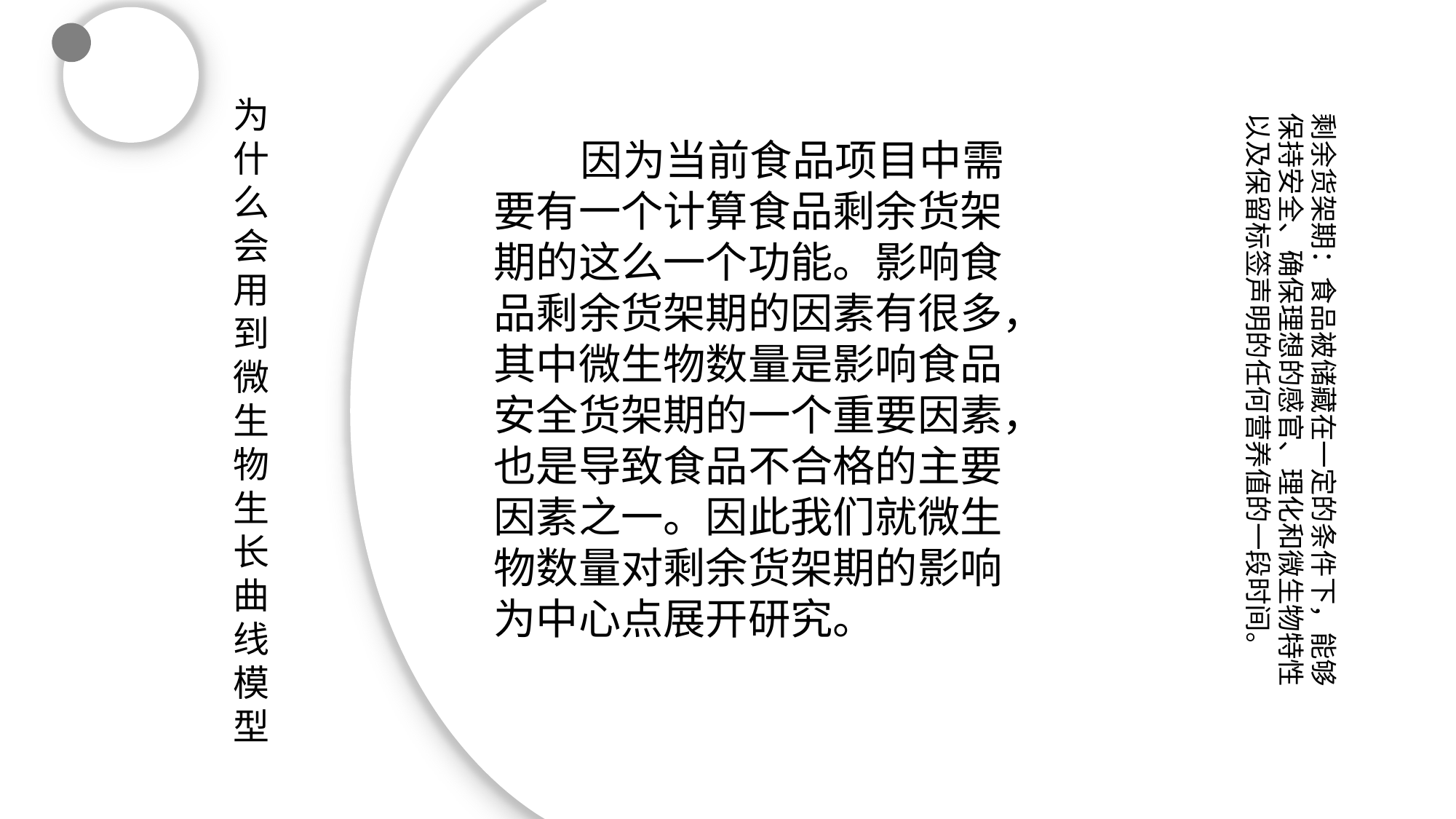

为什么会用到微生物生长曲线模型
剩余货架期：食品被储藏在一定的条件下，能够保持安全、确保理想的感官、理化和微生物特性以及保留标签声明的任何营养值的一段时间。

             因为当前食品项目中需要有一个计算食品剩余货架期的这么一个功能。影响食品剩余货架期的因素有很多，其中微生物数量是影响食品安全货架期的一个重要因素，也是导致食品不合格的主要因素之一。因此我们就微生物数量对剩余货架期的影响为中心点展开研究。
2